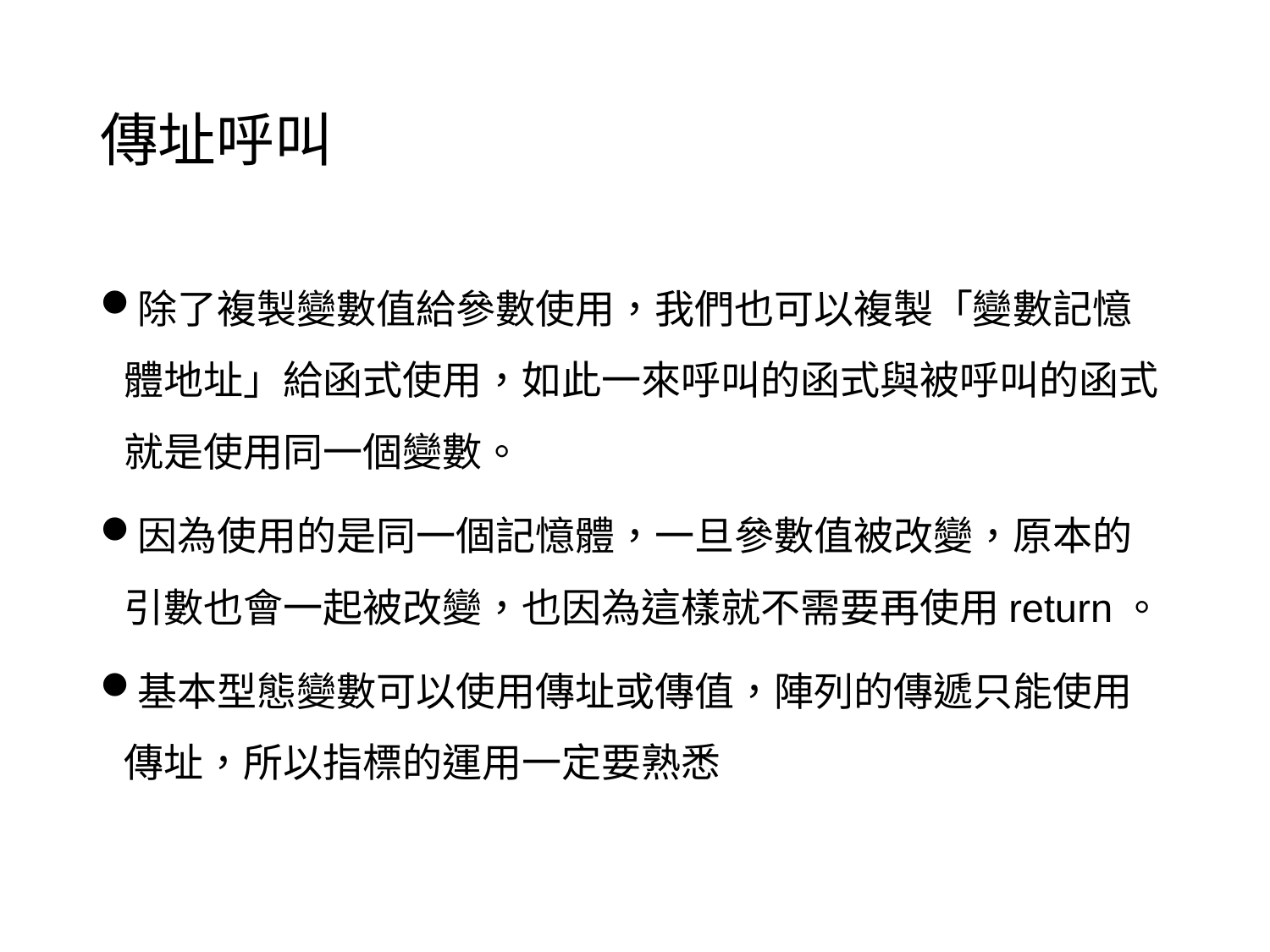

# 傳址呼叫
除了複製變數值給參數使用，我們也可以複製「變數記憶體地址」給函式使用，如此一來呼叫的函式與被呼叫的函式就是使用同一個變數。
因為使用的是同一個記憶體，一旦參數值被改變，原本的引數也會一起被改變，也因為這樣就不需要再使用return。
基本型態變數可以使用傳址或傳值，陣列的傳遞只能使用傳址，所以指標的運用一定要熟悉